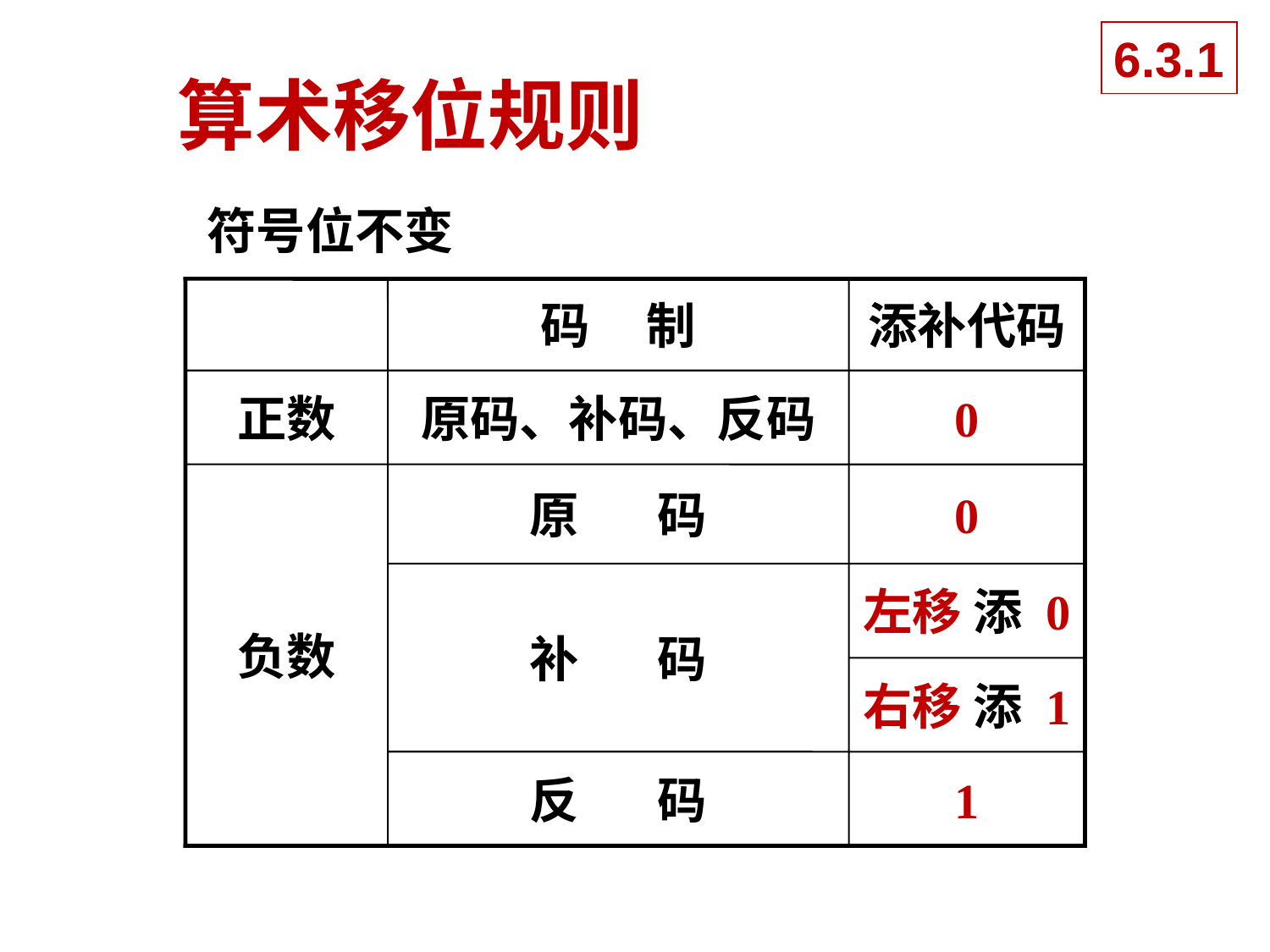

6.3.1
# 算术移位规则
符号位不变

码     制
添补代码
正数
原码、补码、反码
0
负数
原       码
0
补       码
左移 添 0
右移 添 1
反       码
1